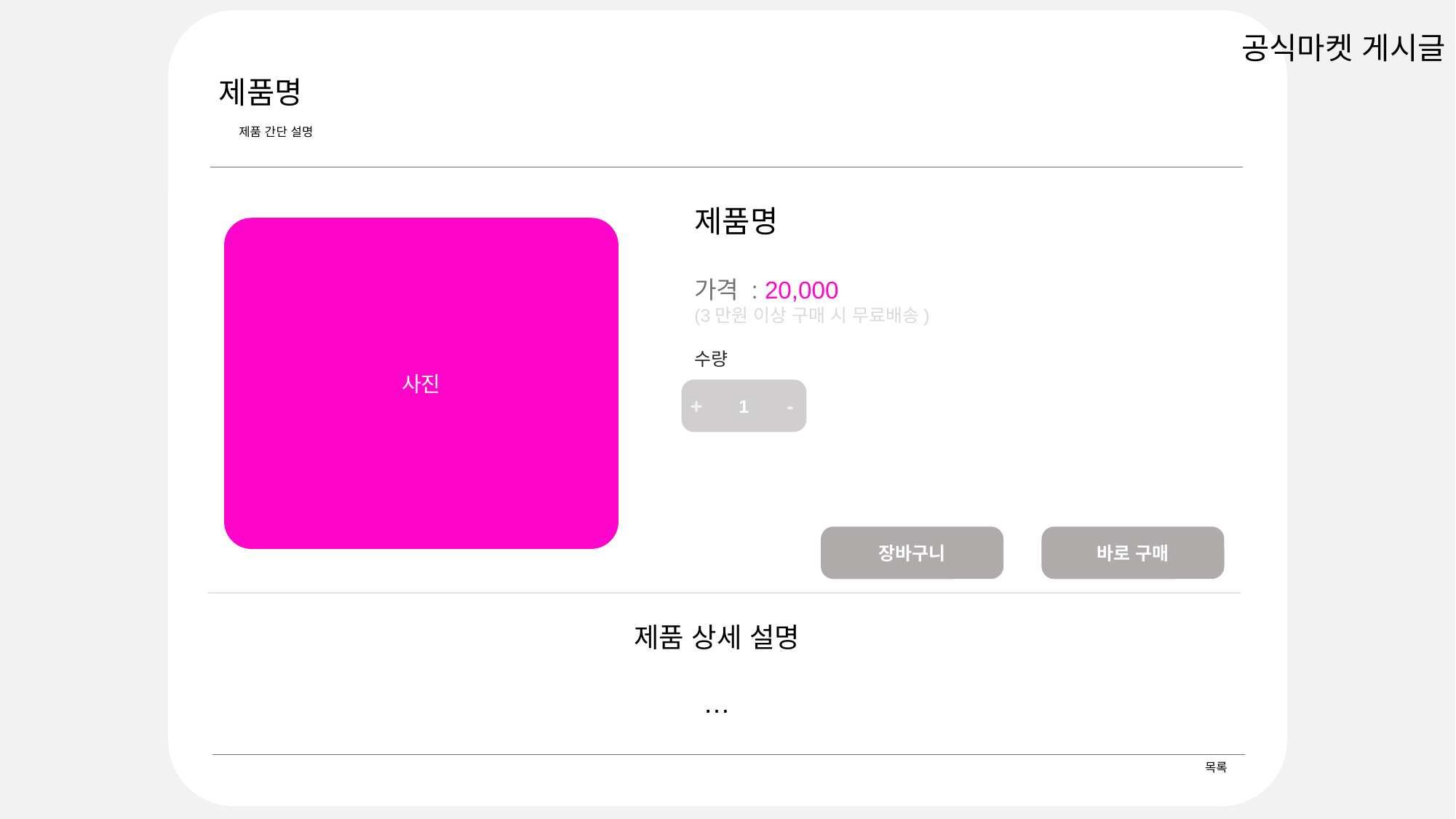

제품명

     제품 간단 설명
공식마켓 게시글
제품명

가격 : 20,000
(3만원 이상 구매 시 무료배송)

수량

사진

1

+
-

장바구니

바로 구매
제품 상세 설명

…
목록